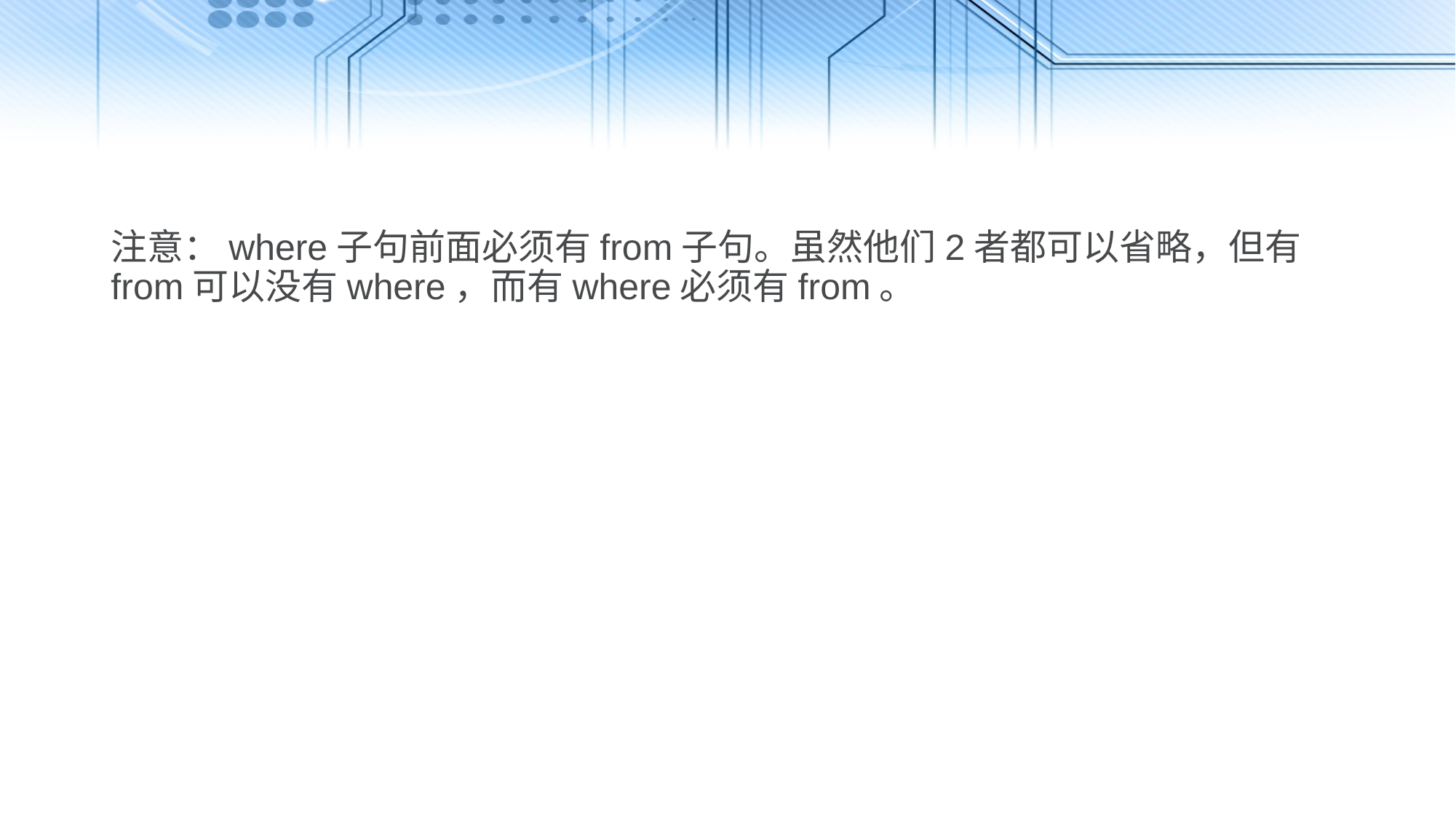

注意：where子句前面必须有from子句。虽然他们2者都可以省略，但有from可以没有where，而有where必须有from。